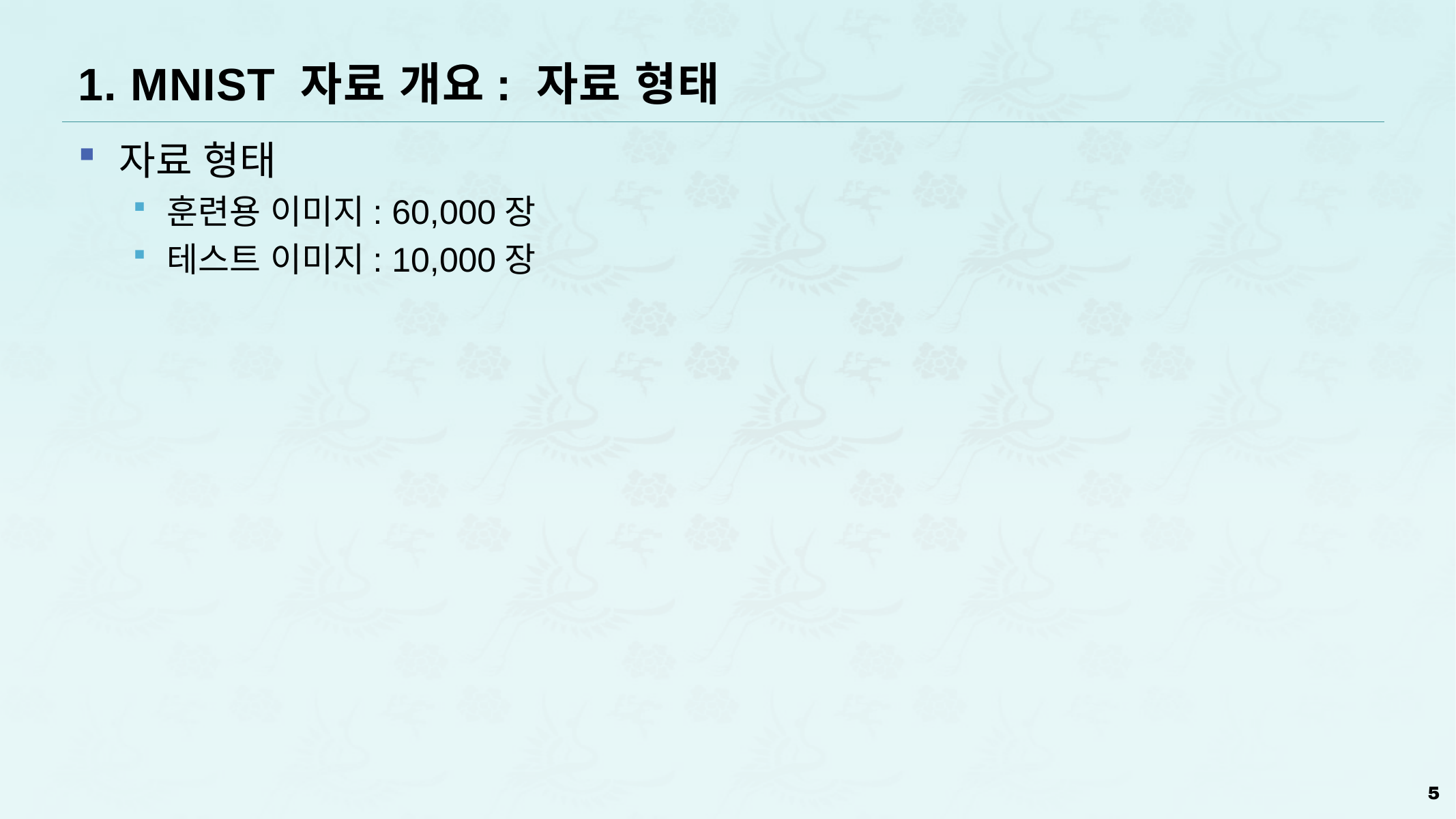

# 1. MNIST 자료 개요: 자료 형태
자료 형태
훈련용 이미지: 60,000장
테스트 이미지: 10,000장

5